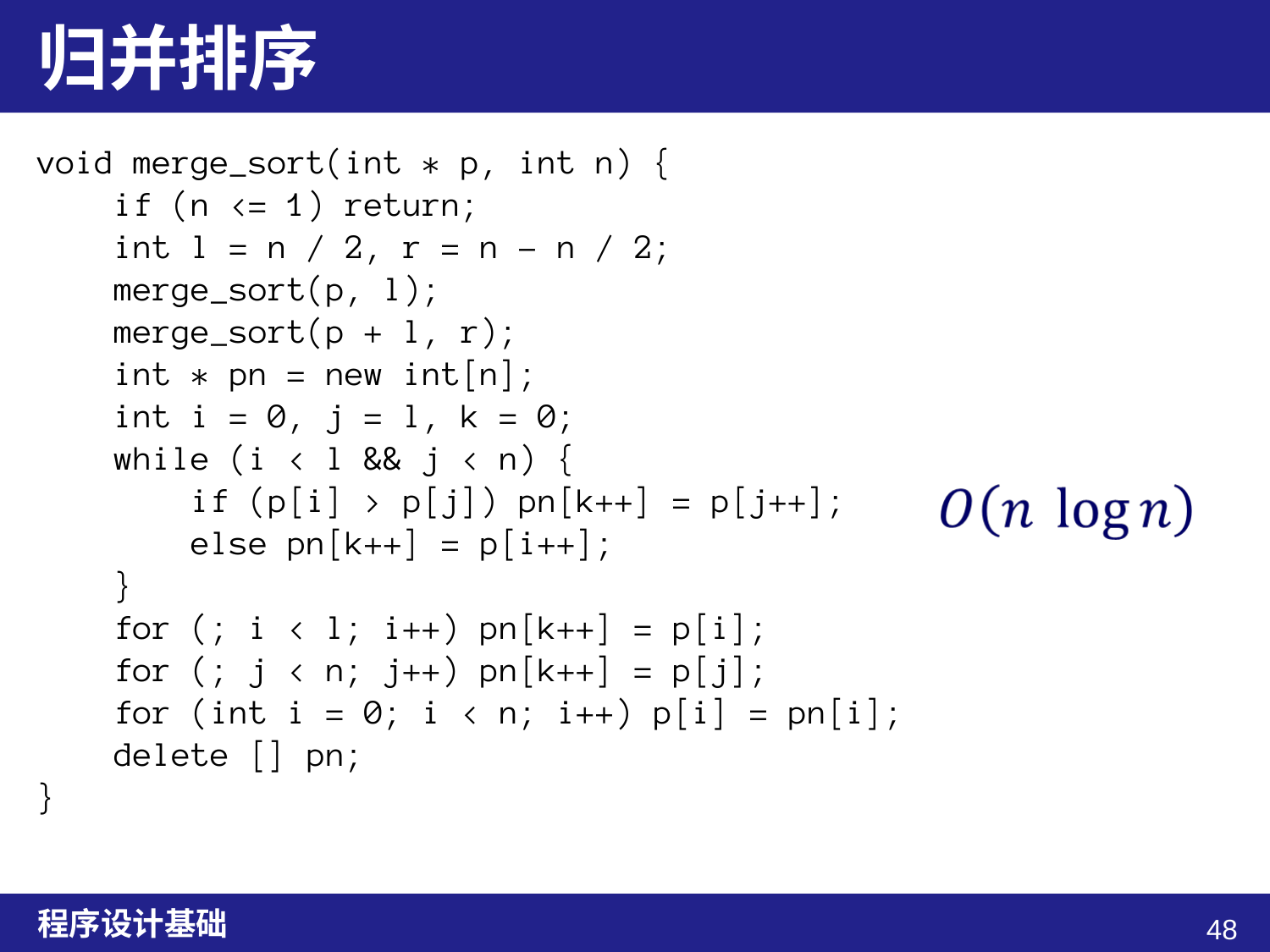

# 归并排序
void merge_sort(int * p, int n) {
    if (n <= 1) return;
    int l = n / 2, r = n - n / 2;
    merge_sort(p, l);
    merge_sort(p + l, r);
    int * pn = new int[n];
    int i = 0, j = l, k = 0;
    while (i < l && j < n) {
        if (p[i] > p[j]) pn[k++] = p[j++];
        else pn[k++] = p[i++];
    }
    for (; i < l; i++) pn[k++] = p[i];
    for (; j < n; j++) pn[k++] = p[j];
    for (int i = 0; i < n; i++) p[i] = pn[i];
    delete [] pn;
}